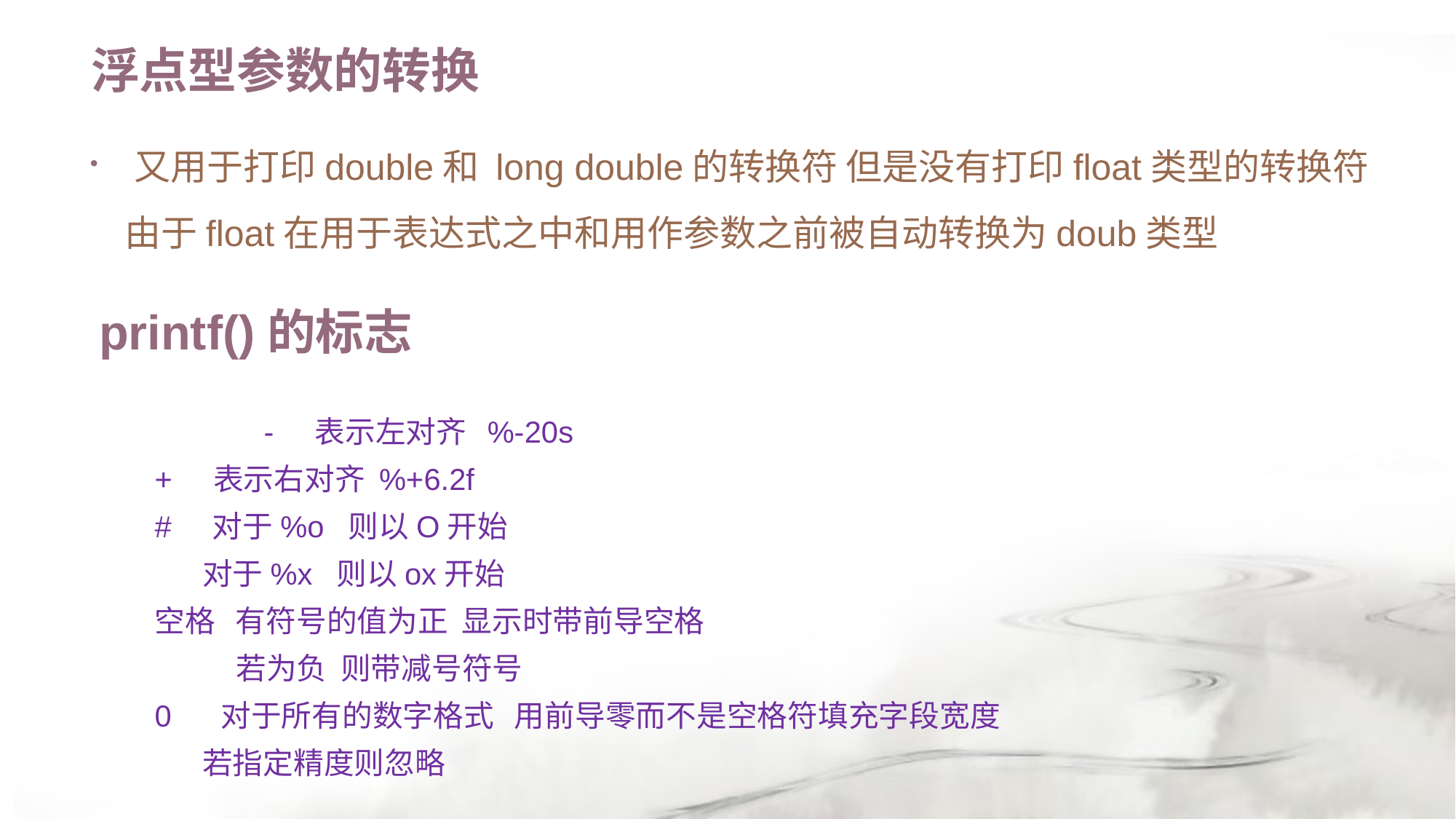

# 浮点型参数的转换
又用于打印double和 long double的转换符 但是没有打印float类型的转换符
   由于float在用于表达式之中和用作参数之前被自动转换为doub类型
printf()的标志
-    表示左对齐  %-20s
+    表示右对齐 %+6.2f
#    对于%o  则以O开始
      对于%x  则以ox开始
空格   有符号的值为正  显示时带前导空格
           若为负  则带减号符号
0     对于所有的数字格式   用前导零而不是空格符填充字段宽度
      若指定精度则忽略